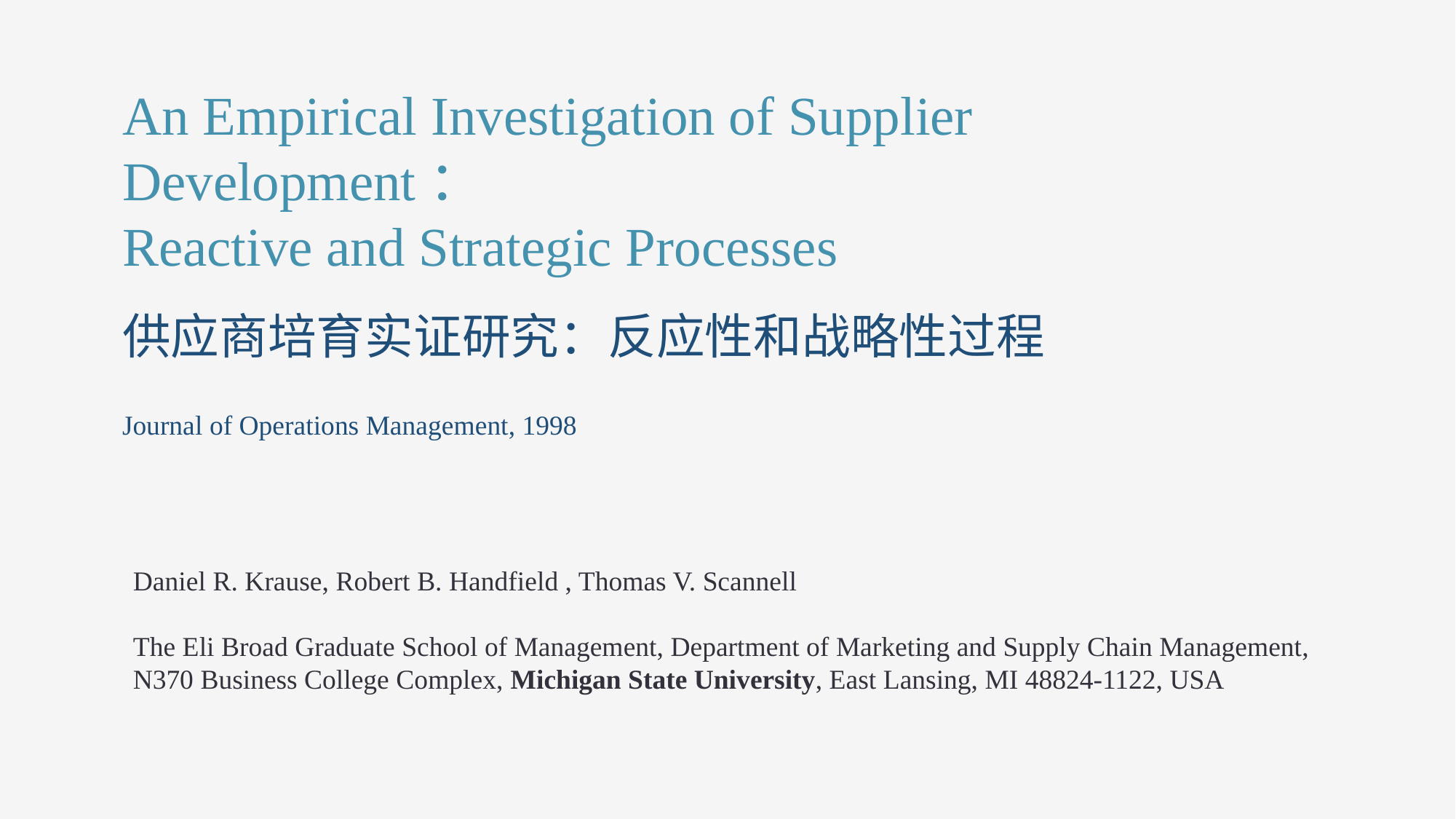

An Empirical Investigation of Supplier Development：
Reactive and Strategic Processes

供应商培育实证研究：反应性和战略性过程

Journal of Operations Management, 1998
Daniel R. Krause, Robert B. Handfield , Thomas V. Scannell

The Eli Broad Graduate School of Management, Department of Marketing and Supply Chain Management, N370 Business College Complex, Michigan State University, East Lansing, MI 48824-1122, USA